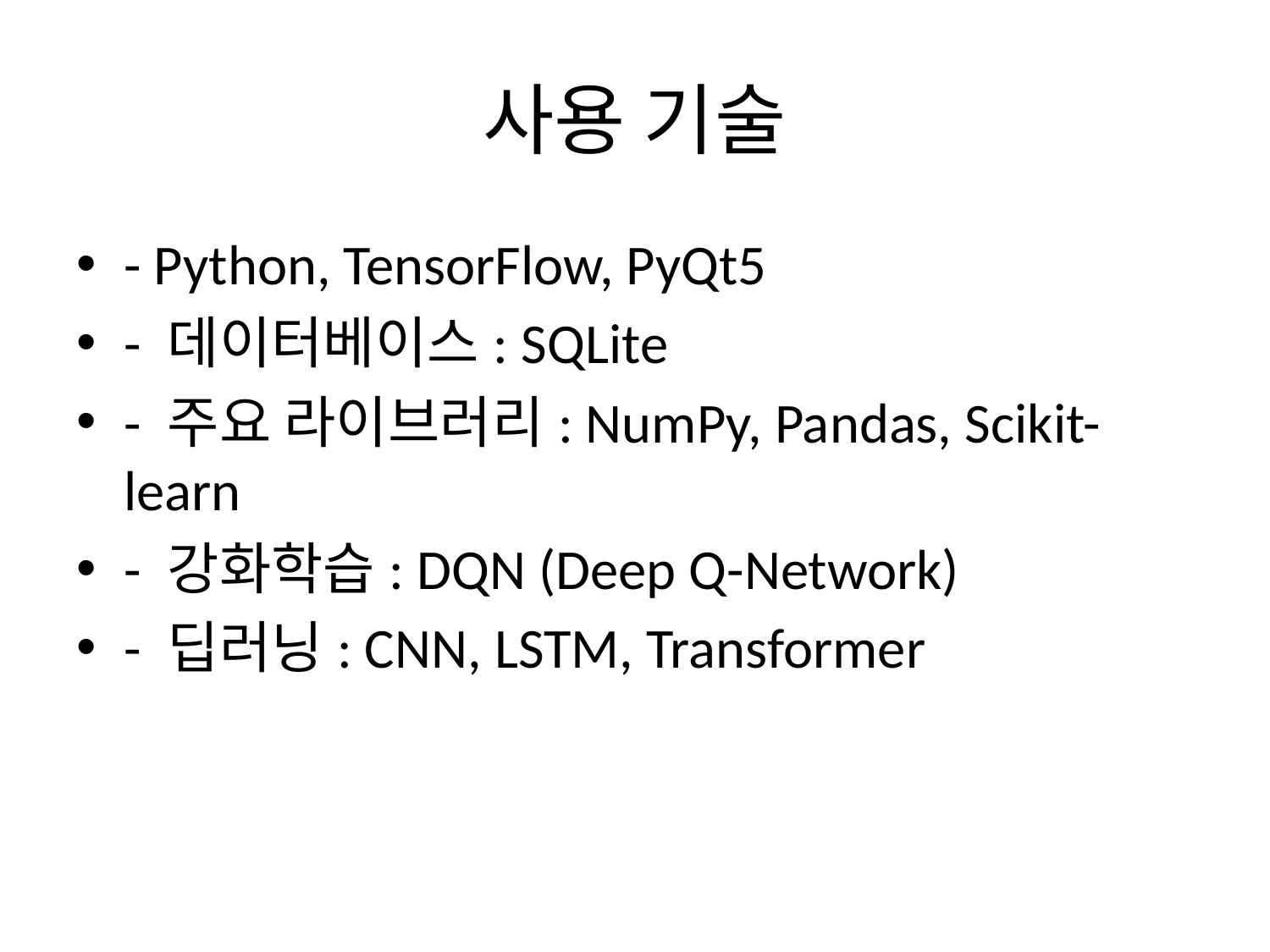

# 사용 기술
- Python, TensorFlow, PyQt5
- 데이터베이스: SQLite
- 주요 라이브러리: NumPy, Pandas, Scikit-learn
- 강화학습: DQN (Deep Q-Network)
- 딥러닝: CNN, LSTM, Transformer